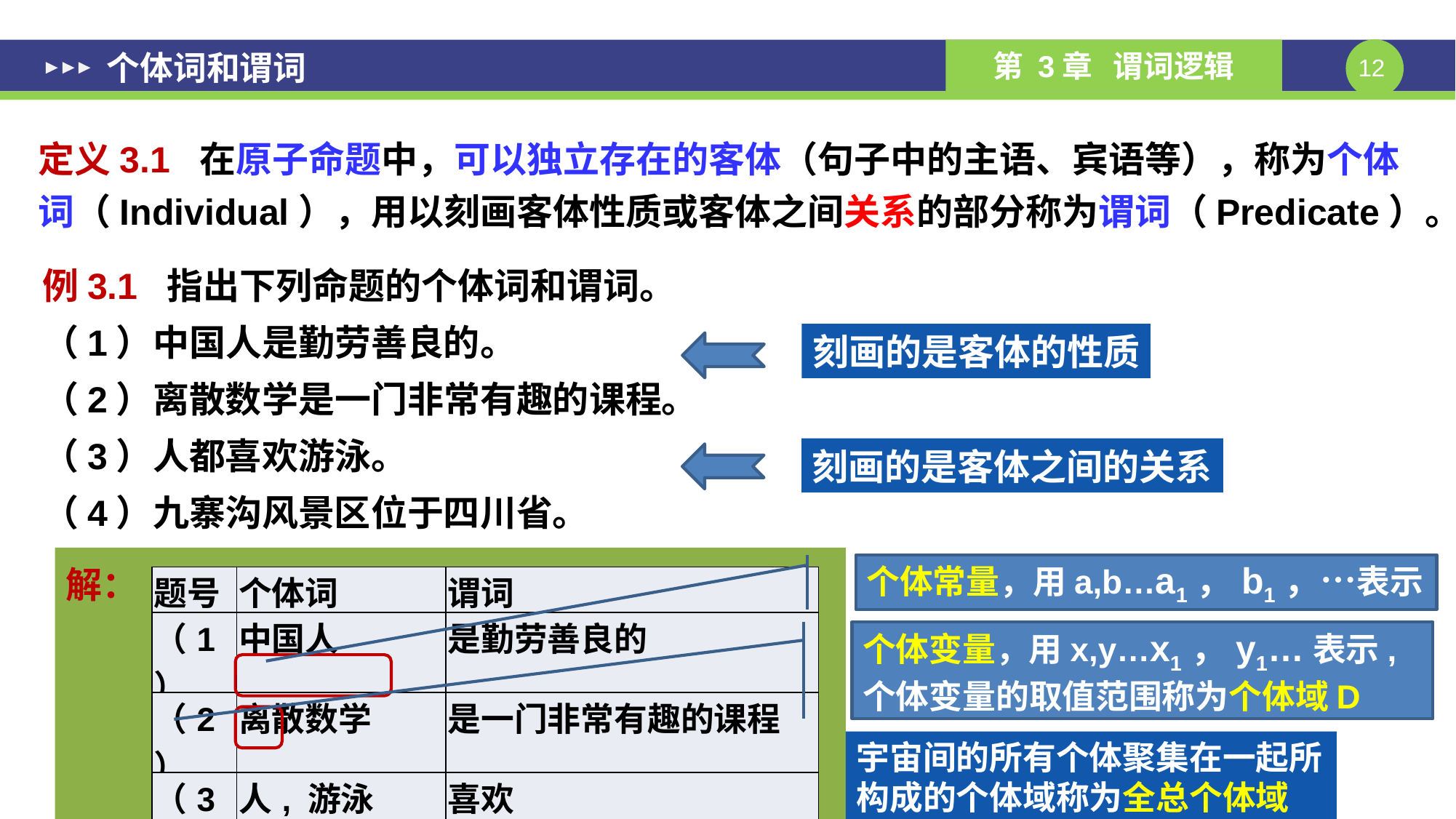

个体词和谓词
定义3.1  在原子命题中，可以独立存在的客体（句子中的主语、宾语等），称为个体词（Individual），用以刻画客体性质或客体之间关系的部分称为谓词（Predicate）。
例3.1  指出下列命题的个体词和谓词。
（1）中国人是勤劳善良的。
（2）离散数学是一门非常有趣的课程。
（3）人都喜欢游泳。
（4）九寨沟风景区位于四川省。
刻画的是客体的性质

刻画的是客体之间的关系

解：

个体常量，用a,b…a1，b1，…表示
| 题号 | 个体词 | 谓词 |
| --- | --- | --- |
| （1） | 中国人 | 是勤劳善良的 |
| （2） | 离散数学 | 是一门非常有趣的课程 |
| （3） | 人, 游泳 | 喜欢 |
| （4） | 九寨沟风景区,四川省 | 位于 |
个体变量，用x,y…x1，y1…表示,   个体变量的取值范围称为个体域D

宇宙间的所有个体聚集在一起所构成的个体域称为全总个体域